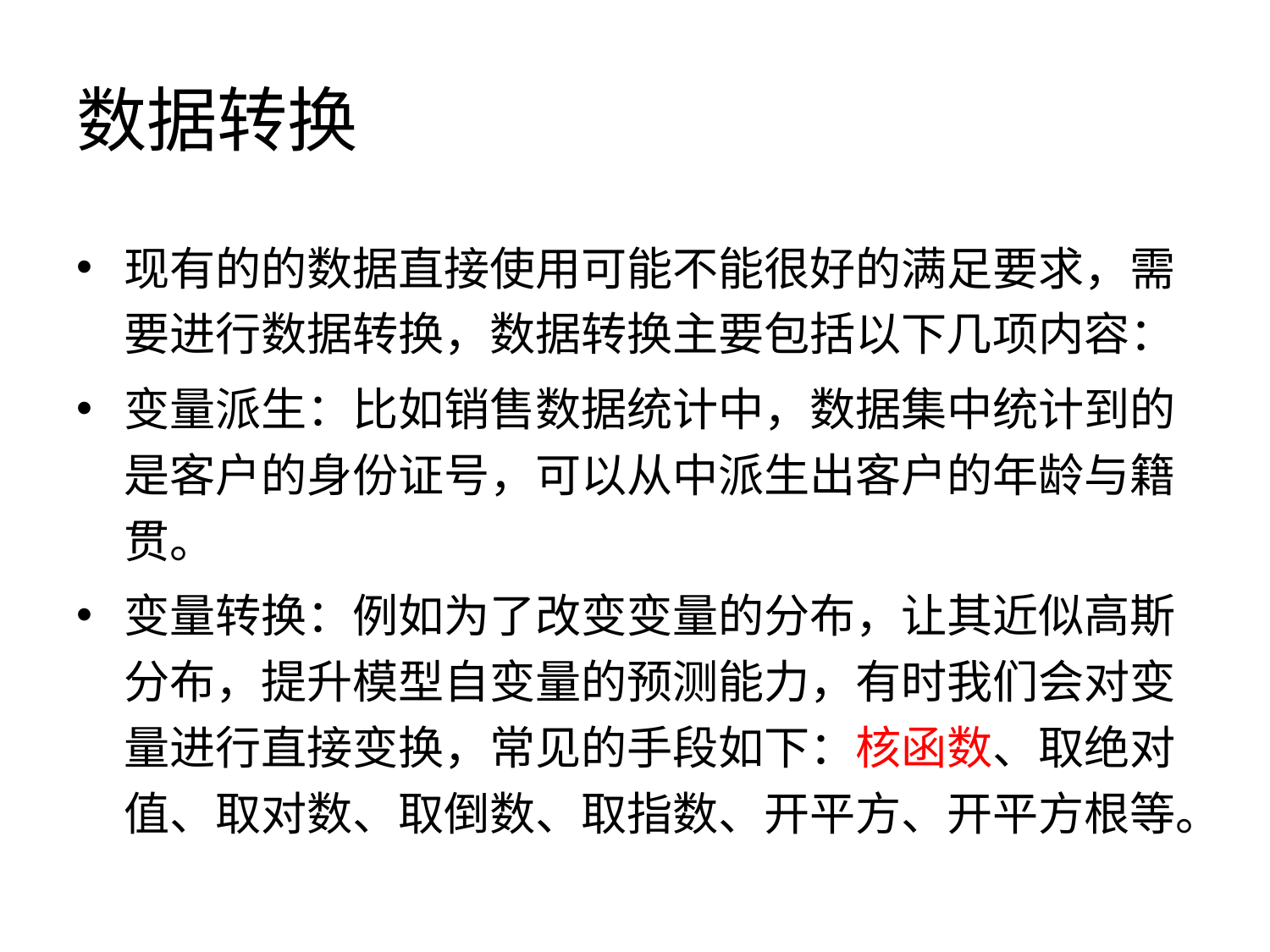

# 数据转换
现有的的数据直接使用可能不能很好的满足要求，需要进行数据转换，数据转换主要包括以下几项内容：
变量派生：比如销售数据统计中，数据集中统计到的是客户的身份证号，可以从中派生出客户的年龄与籍贯。
变量转换：例如为了改变变量的分布，让其近似高斯分布，提升模型自变量的预测能力，有时我们会对变量进行直接变换，常见的手段如下：核函数、取绝对值、取对数、取倒数、取指数、开平方、开平方根等。